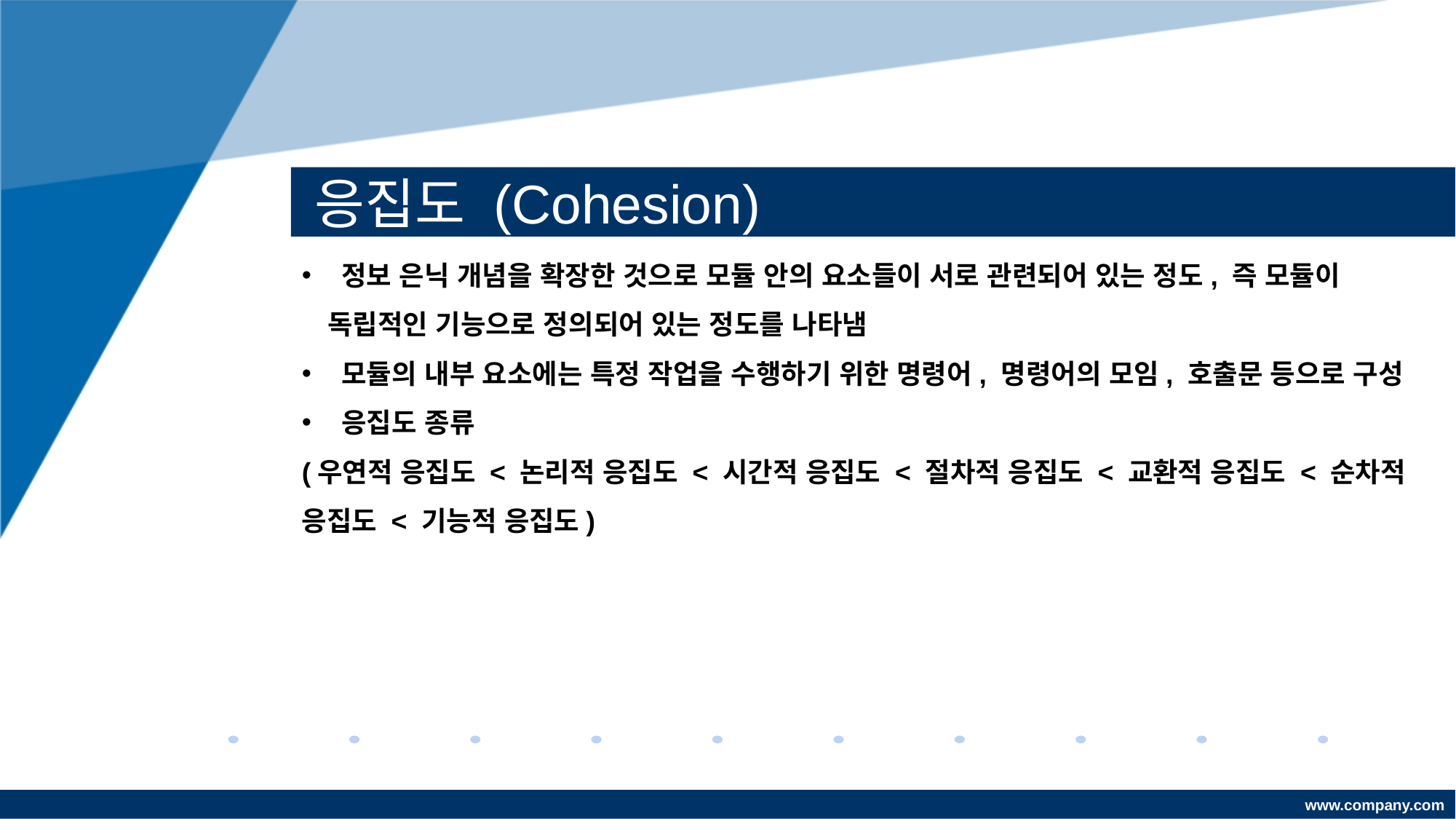

# 응집도 (Cohesion)
 정보 은닉 개념을 확장한 것으로 모듈 안의 요소들이 서로 관련되어 있는 정도, 즉 모듈이 독립적인 기능으로 정의되어 있는 정도를 나타냄
 모듈의 내부 요소에는 특정 작업을 수행하기 위한 명령어, 명령어의 모임, 호출문 등으로 구성
 응집도 종류
(우연적 응집도 < 논리적 응집도 < 시간적 응집도 < 절차적 응집도 < 교환적 응집도 < 순차적 응집도 < 기능적 응집도)